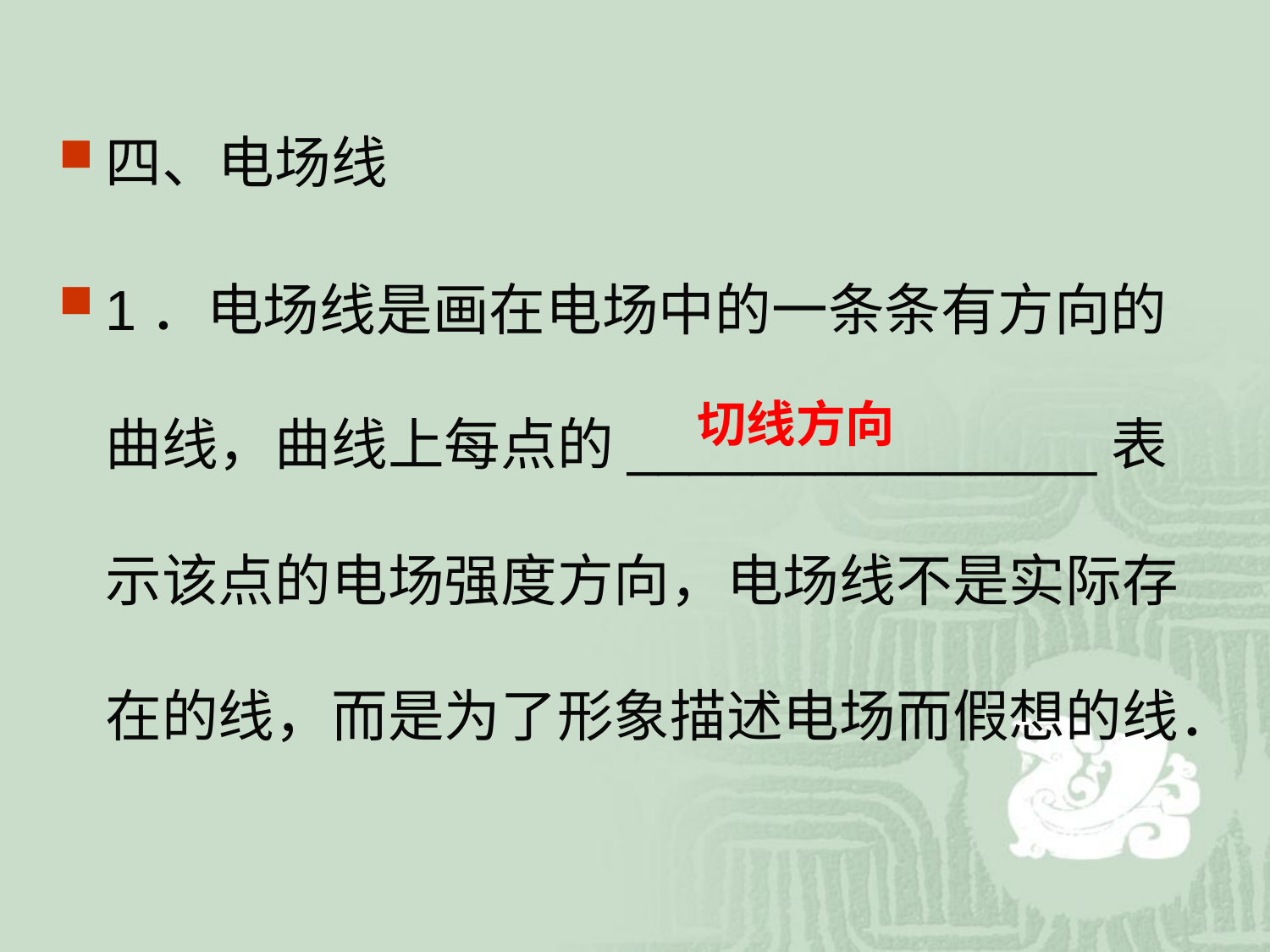

四、电场线
1．电场线是画在电场中的一条条有方向的曲线，曲线上每点的_______________表示该点的电场强度方向，电场线不是实际存在的线，而是为了形象描述电场而假想的线．
切线方向